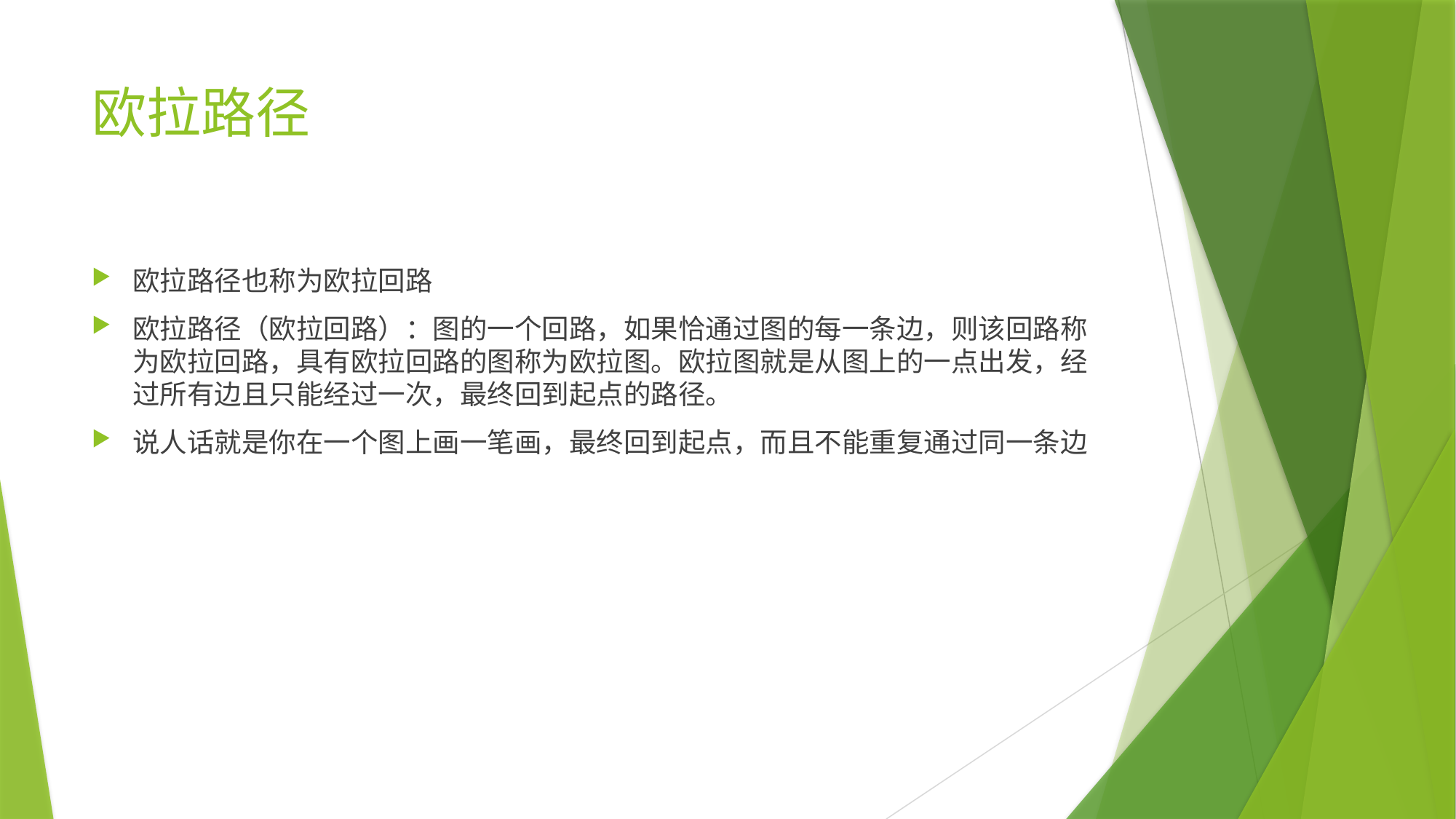

# 欧拉路径
欧拉路径也称为欧拉回路
欧拉路径（欧拉回路）：图的一个回路，如果恰通过图的每一条边，则该回路称为欧拉回路，具有欧拉回路的图称为欧拉图。欧拉图就是从图上的一点出发，经过所有边且只能经过一次，最终回到起点的路径。
说人话就是你在一个图上画一笔画，最终回到起点，而且不能重复通过同一条边